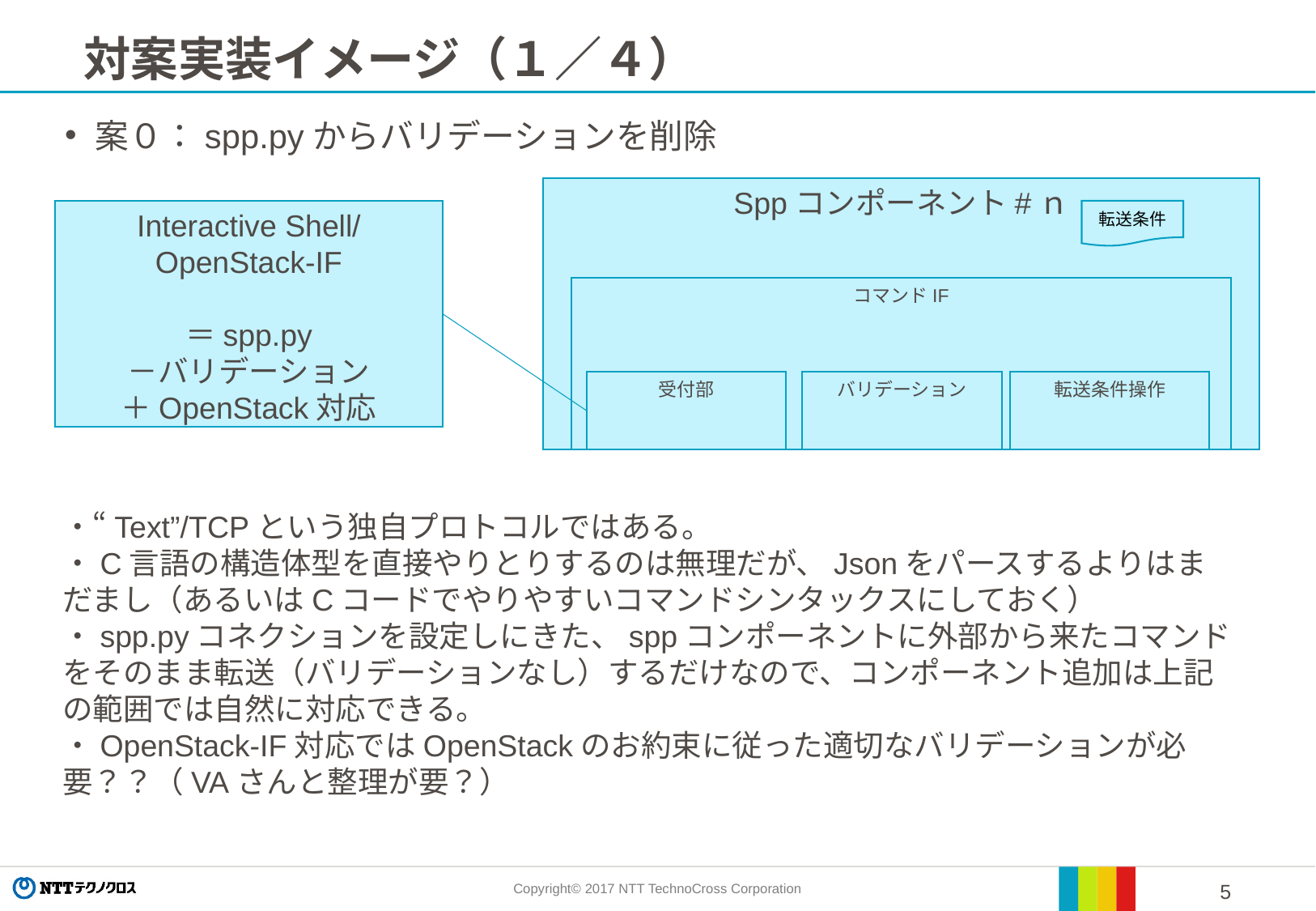

# 対案実装イメージ（１／４）
案０：spp.pyからバリデーションを削除
Sppコンポーネント#ｎ
Interactive Shell/
OpenStack-IF

＝spp.py
－バリデーション
＋OpenStack対応
転送条件
コマンドIF
受付部
バリデーション
転送条件操作
・“Text”/TCPという独自プロトコルではある。
・C言語の構造体型を直接やりとりするのは無理だが、Jsonをパースするよりはまだまし（あるいはCコードでやりやすいコマンドシンタックスにしておく）
・spp.pyコネクションを設定しにきた、sppコンポーネントに外部から来たコマンドをそのまま転送（バリデーションなし）するだけなので、コンポーネント追加は上記の範囲では自然に対応できる。
・OpenStack-IF対応ではOpenStackのお約束に従った適切なバリデーションが必要？？（VAさんと整理が要？）